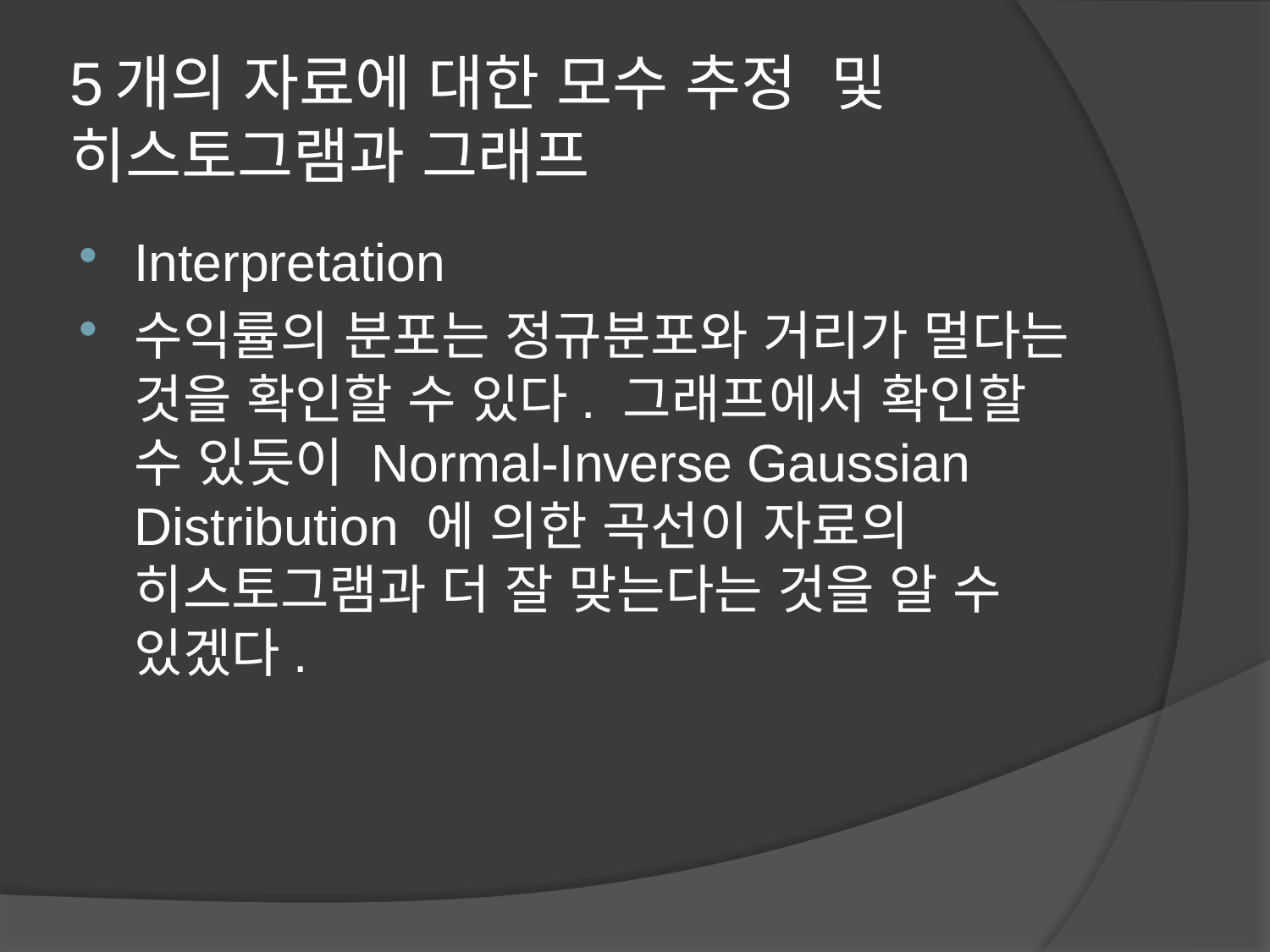

# 5개의 자료에 대한 모수 추정  및 히스토그램과 그래프
Interpretation
수익률의 분포는 정규분포와 거리가 멀다는 것을 확인할 수 있다. 그래프에서 확인할 수 있듯이 Normal-Inverse Gaussian Distribution 에 의한 곡선이 자료의 히스토그램과 더 잘 맞는다는 것을 알 수 있겠다.